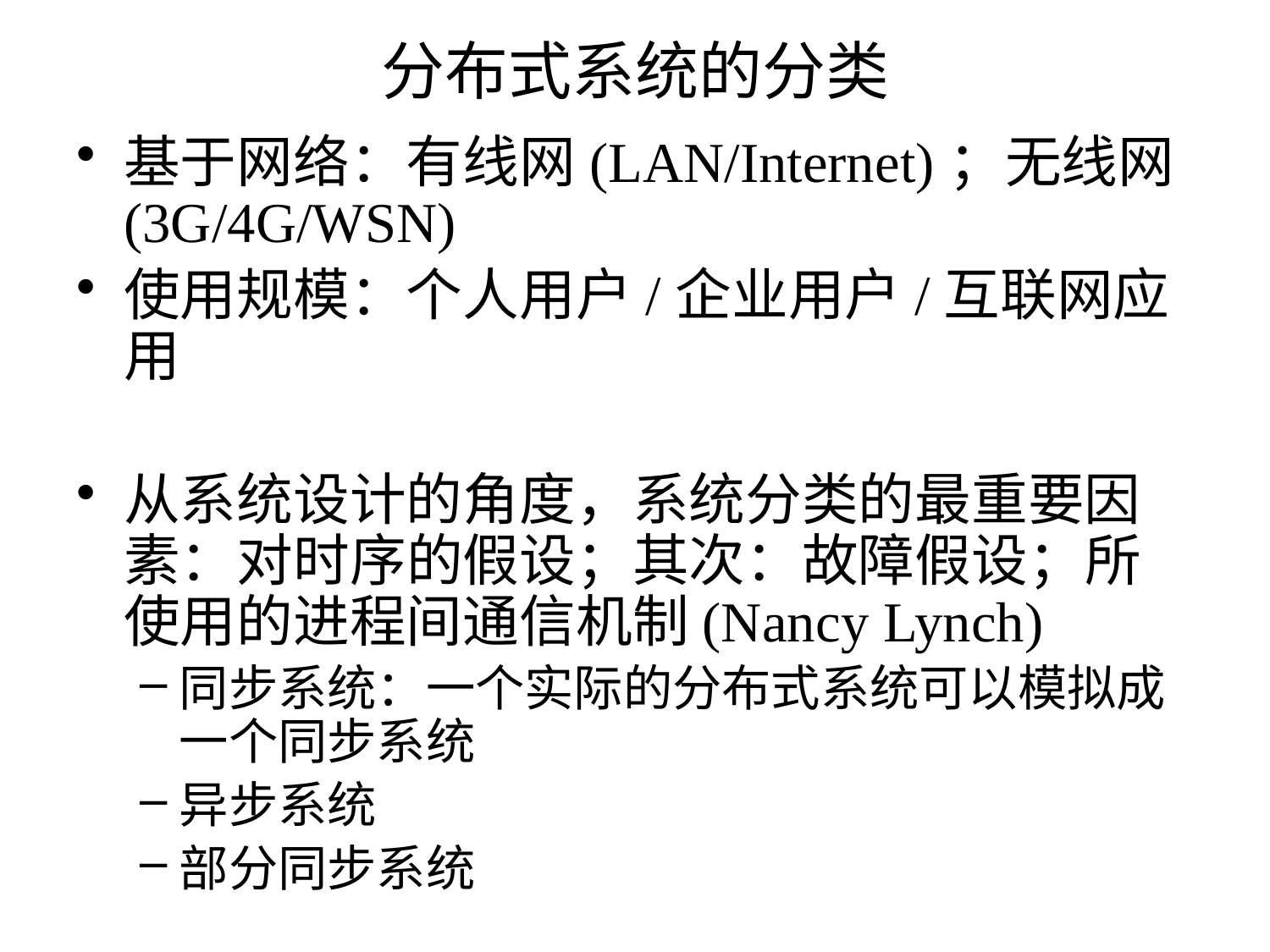

# 分布式系统的分类
基于网络：有线网(LAN/Internet)；无线网(3G/4G/WSN)
使用规模：个人用户/企业用户/互联网应用

从系统设计的角度，系统分类的最重要因素：对时序的假设；其次：故障假设；所使用的进程间通信机制(Nancy Lynch)
同步系统：一个实际的分布式系统可以模拟成一个同步系统
异步系统
部分同步系统